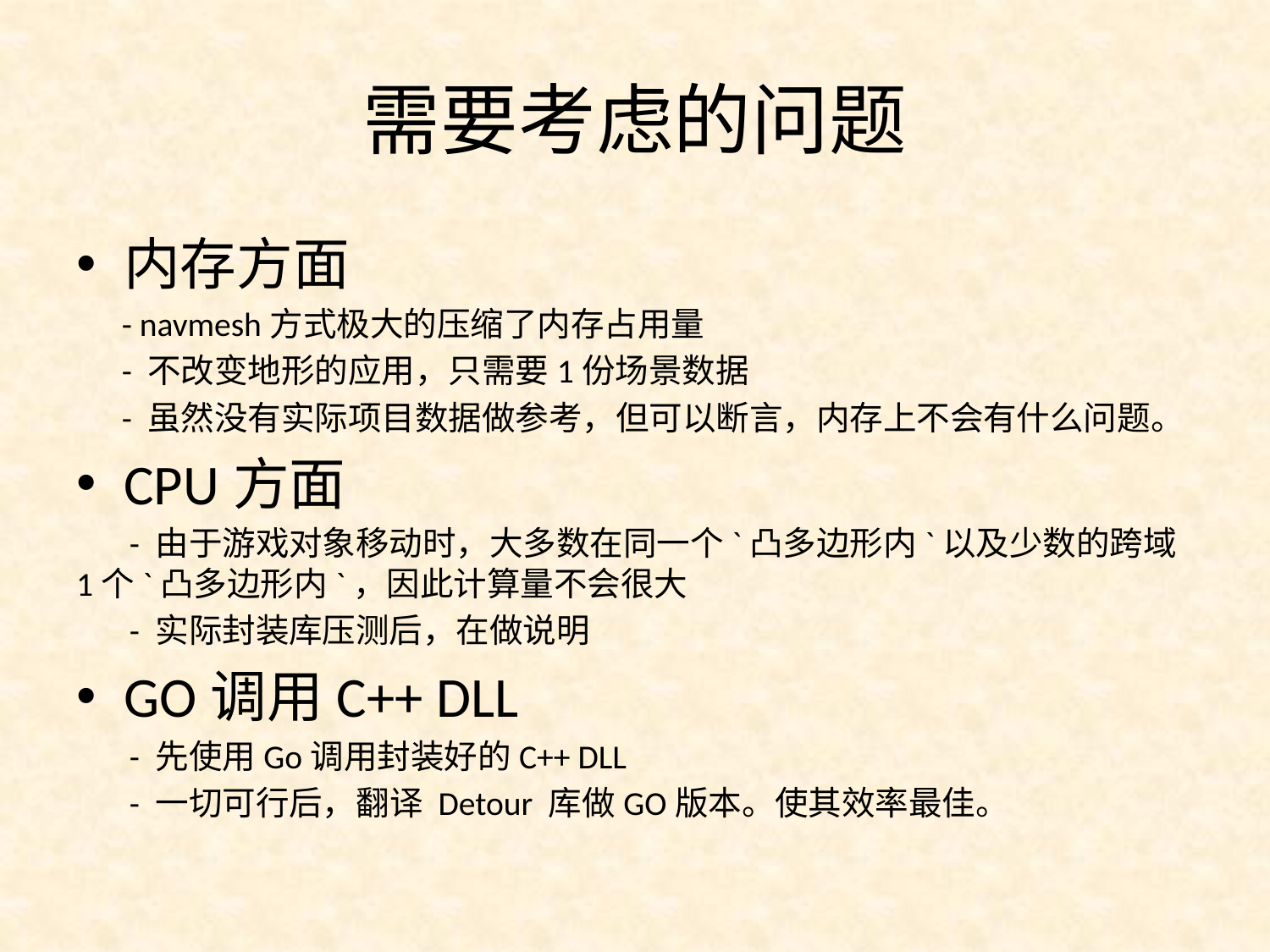

# 需要考虑的问题
内存方面
      - navmesh方式极大的压缩了内存占用量
      - 不改变地形的应用，只需要1份场景数据
      - 虽然没有实际项目数据做参考，但可以断言，内存上不会有什么问题。
CPU方面
       - 由于游戏对象移动时，大多数在同一个`凸多边形内`以及少数的跨域1个`凸多边形内`，因此计算量不会很大
       - 实际封装库压测后，在做说明
GO调用C++ DLL
       - 先使用Go调用封装好的C++ DLL
       - 一切可行后，翻译 Detour 库做GO版本。使其效率最佳。